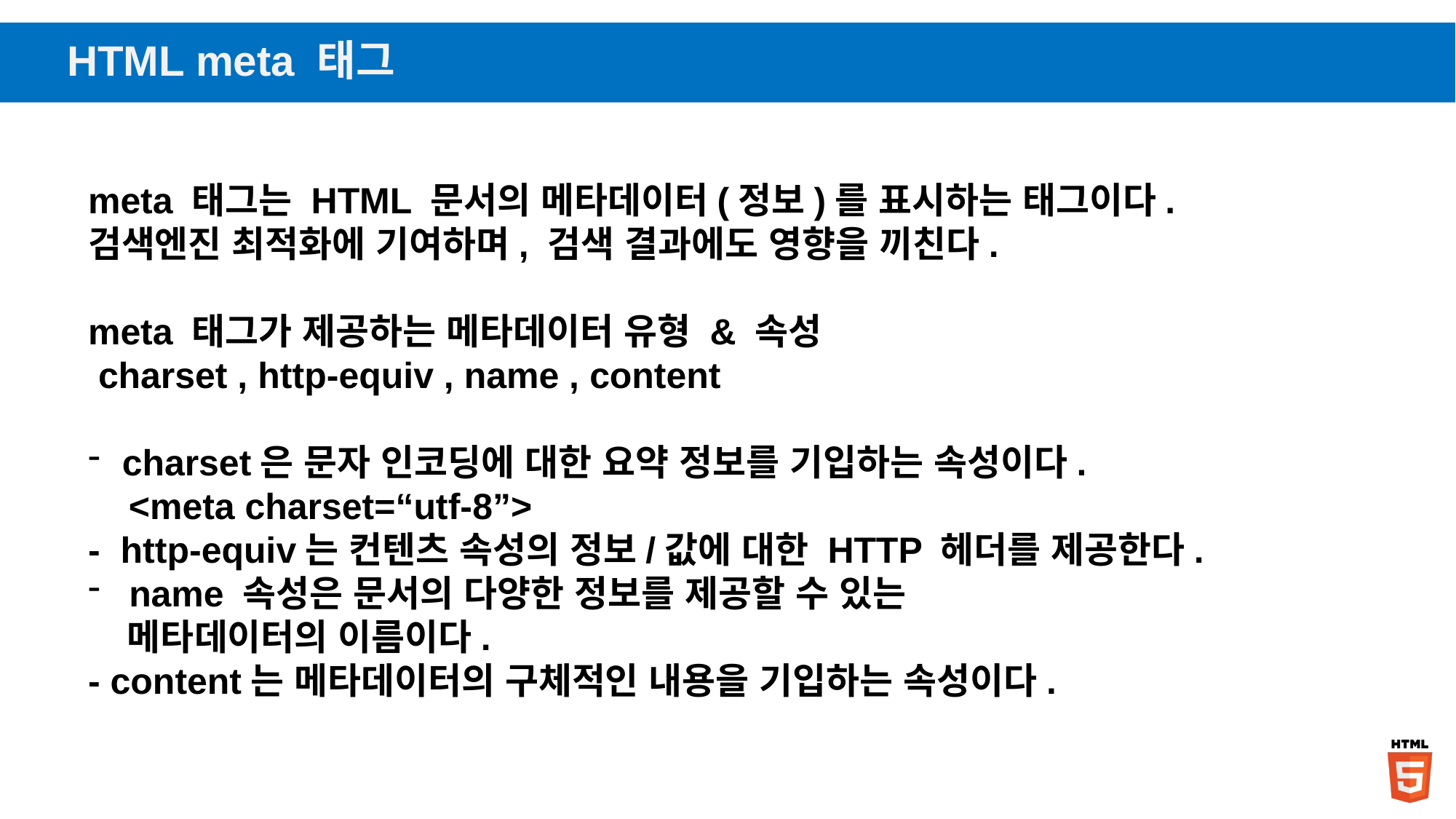

# HTML meta 태그
meta 태그는 HTML 문서의 메타데이터(정보)를 표시하는 태그이다.
검색엔진 최적화에 기여하며, 검색 결과에도 영향을 끼친다.

meta 태그가 제공하는 메타데이터 유형 & 속성
 charset , http-equiv , name , content

charset은 문자 인코딩에 대한 요약 정보를 기입하는 속성이다.
    <meta charset=“utf-8”>
-  http-equiv는 컨텐츠 속성의 정보/값에 대한 HTTP 헤더를 제공한다.
name 속성은 문서의 다양한 정보를 제공할 수 있는
   메타데이터의 이름이다.
- content는 메타데이터의 구체적인 내용을 기입하는 속성이다.